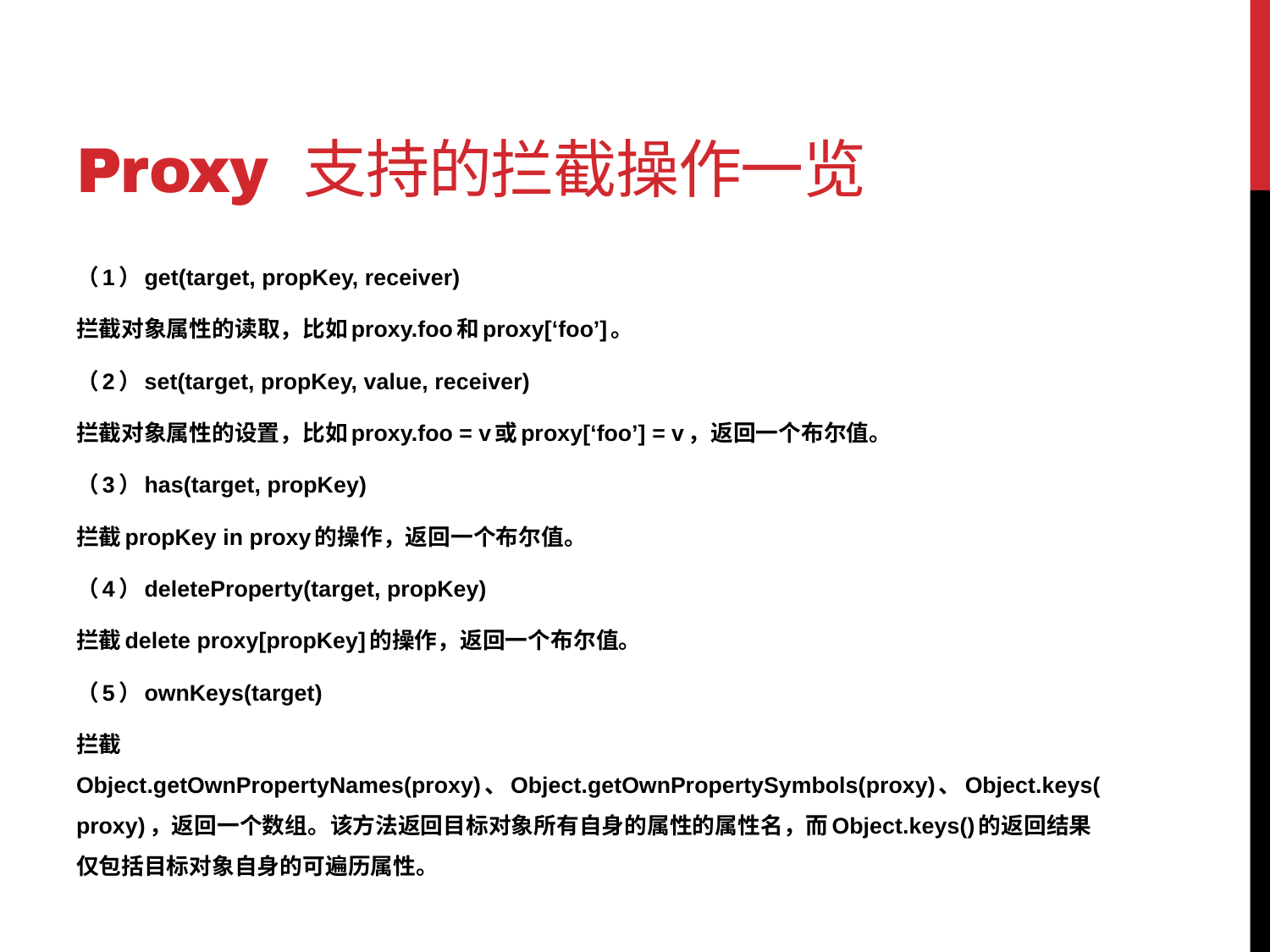

# Proxy 支持的拦截操作一览
（1）get(target, propKey, receiver)
拦截对象属性的读取，比如proxy.foo和proxy[‘foo’]。
（2）set(target, propKey, value, receiver)
拦截对象属性的设置，比如proxy.foo = v或proxy[‘foo’] = v，返回一个布尔值。
（3）has(target, propKey)
拦截propKey in proxy的操作，返回一个布尔值。
（4）deleteProperty(target, propKey)
拦截delete proxy[propKey]的操作，返回一个布尔值。
（5）ownKeys(target)
拦截Object.getOwnPropertyNames(proxy)、Object.getOwnPropertySymbols(proxy)、Object.keys(proxy)，返回一个数组。该方法返回目标对象所有自身的属性的属性名，而Object.keys()的返回结果仅包括目标对象自身的可遍历属性。